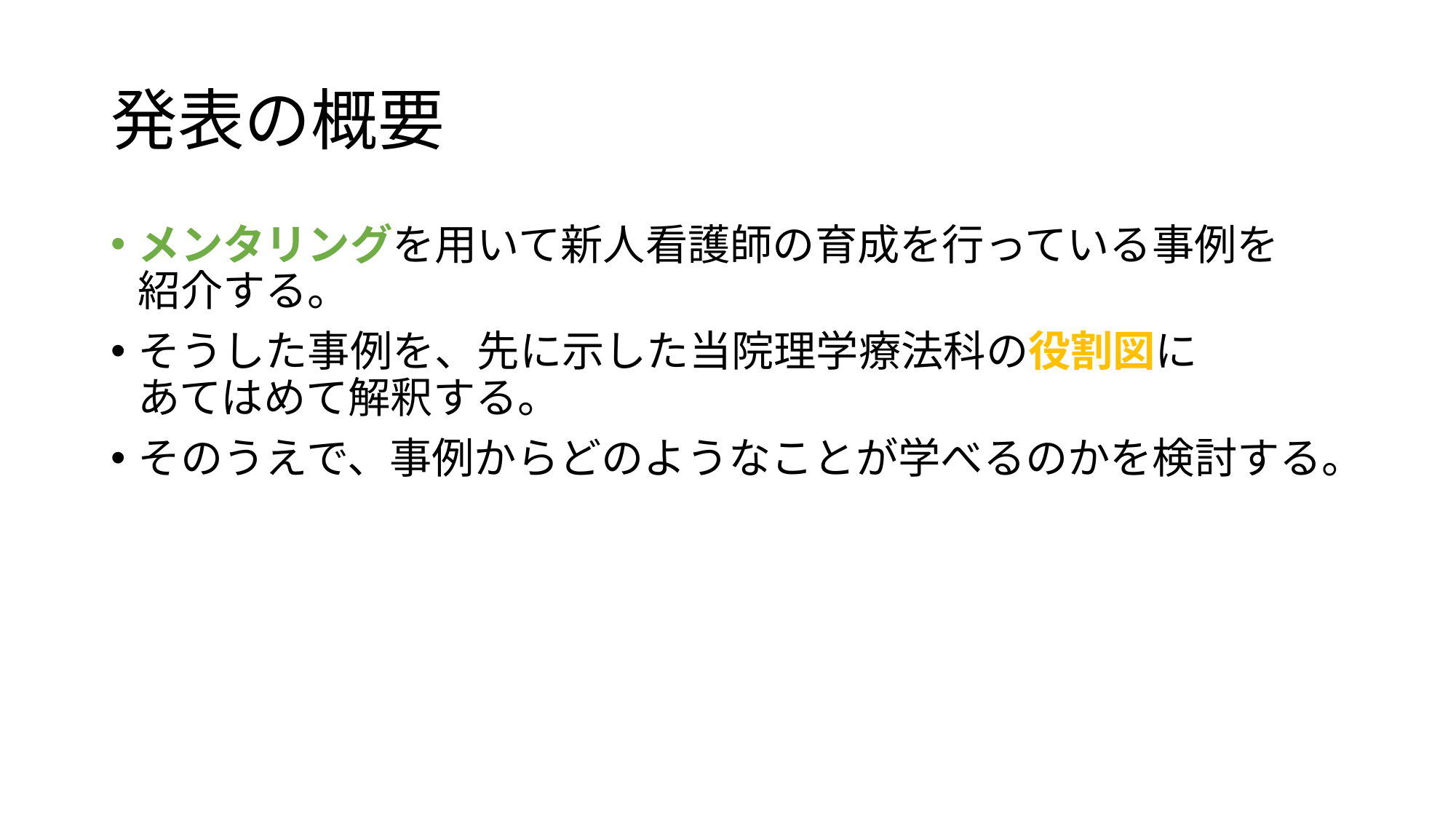

# 発表の概要
メンタリングを用いて新人看護師の育成を行っている事例を
紹介する。
そうした事例を、先に示した当院理学療法科の役割図に
あてはめて解釈する。
そのうえで、事例からどのようなことが学べるのかを検討する。